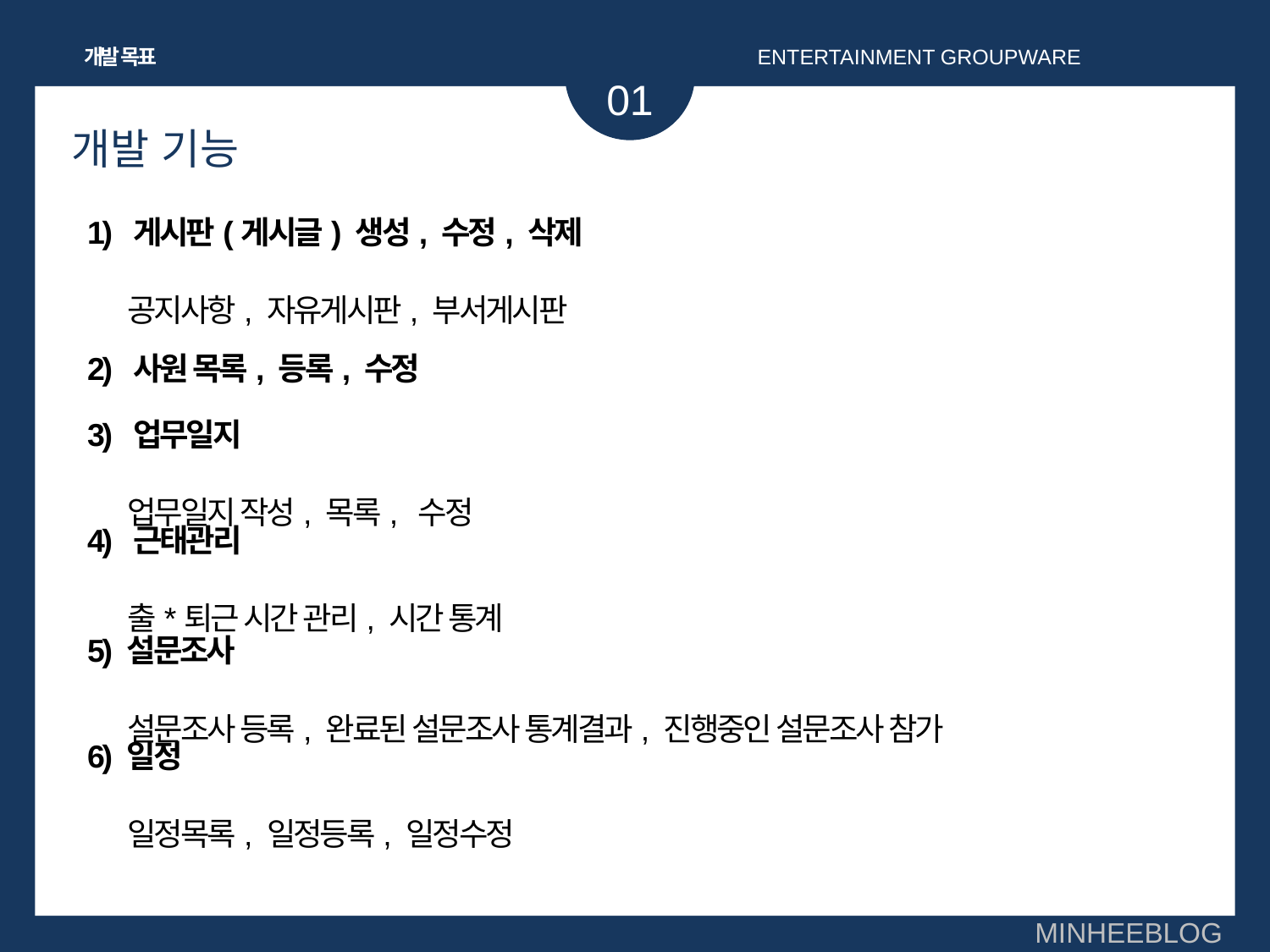

개발 목표
ENTERTAINMENT GROUPWARE
01

개발 기능
1)  게시판(게시글) 생성, 수정, 삭제
공지사항, 자유게시판, 부서게시판
2)  사원 목록, 등록, 수정
3)  업무일지
업무일지 작성, 목록,  수정
4)  근태관리
출*퇴근 시간 관리, 시간 통계
5) 설문조사
설문조사 등록, 완료된 설문조사 통계결과, 진행중인 설문조사 참가
6) 일정
일정목록, 일정등록, 일정수정
MINHEEBLOG